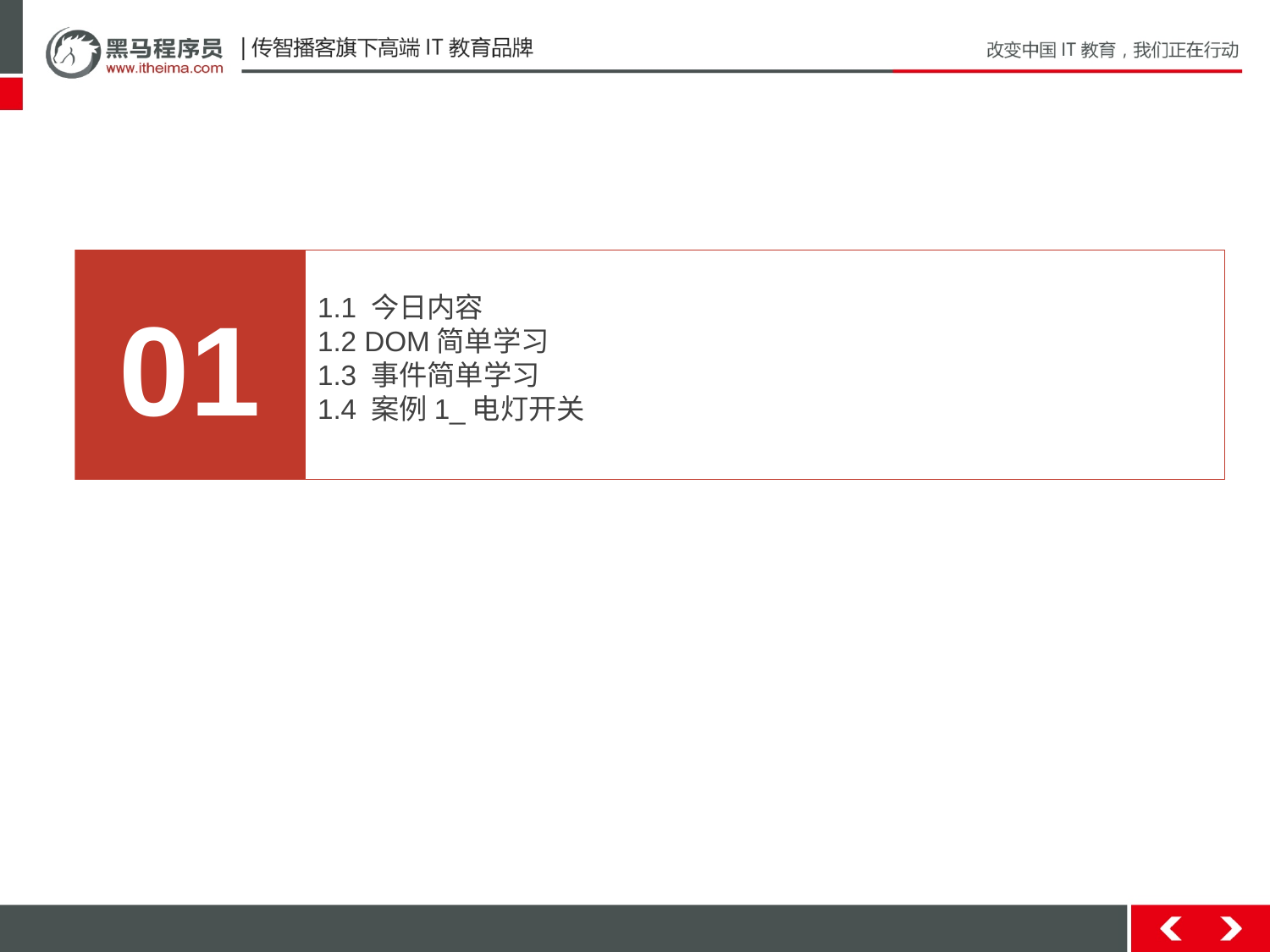

01

1.1 今日内容
1.2 DOM简单学习
1.3 事件简单学习
1.4 案例1_电灯开关